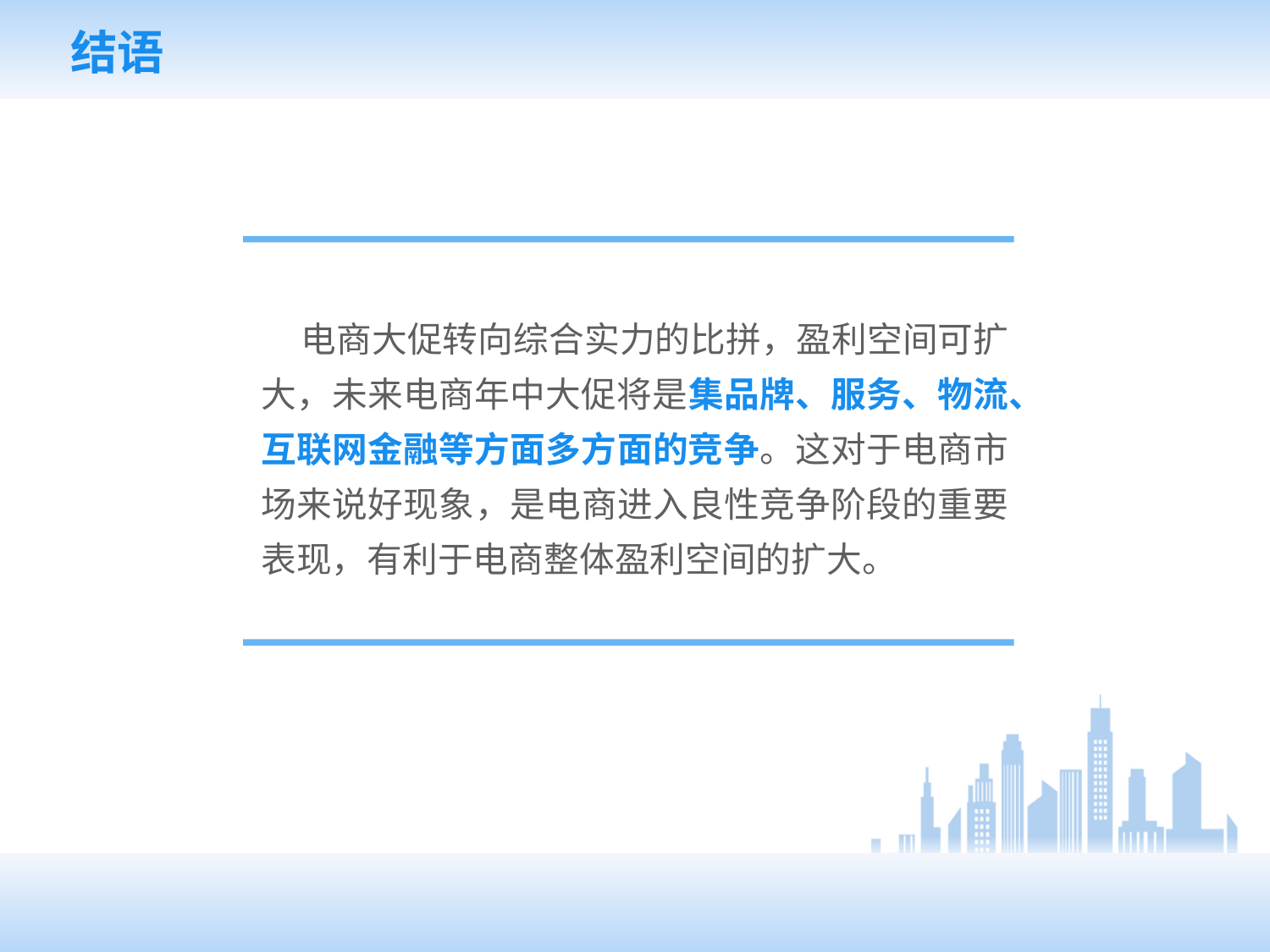

# 结语

    电商大促转向综合实力的比拼，盈利空间可扩大，未来电商年中大促将是集品牌、服务、物流、互联网金融等方面多方面的竞争。这对于电商市场来说好现象，是电商进入良性竞争阶段的重要表现，有利于电商整体盈利空间的扩大。